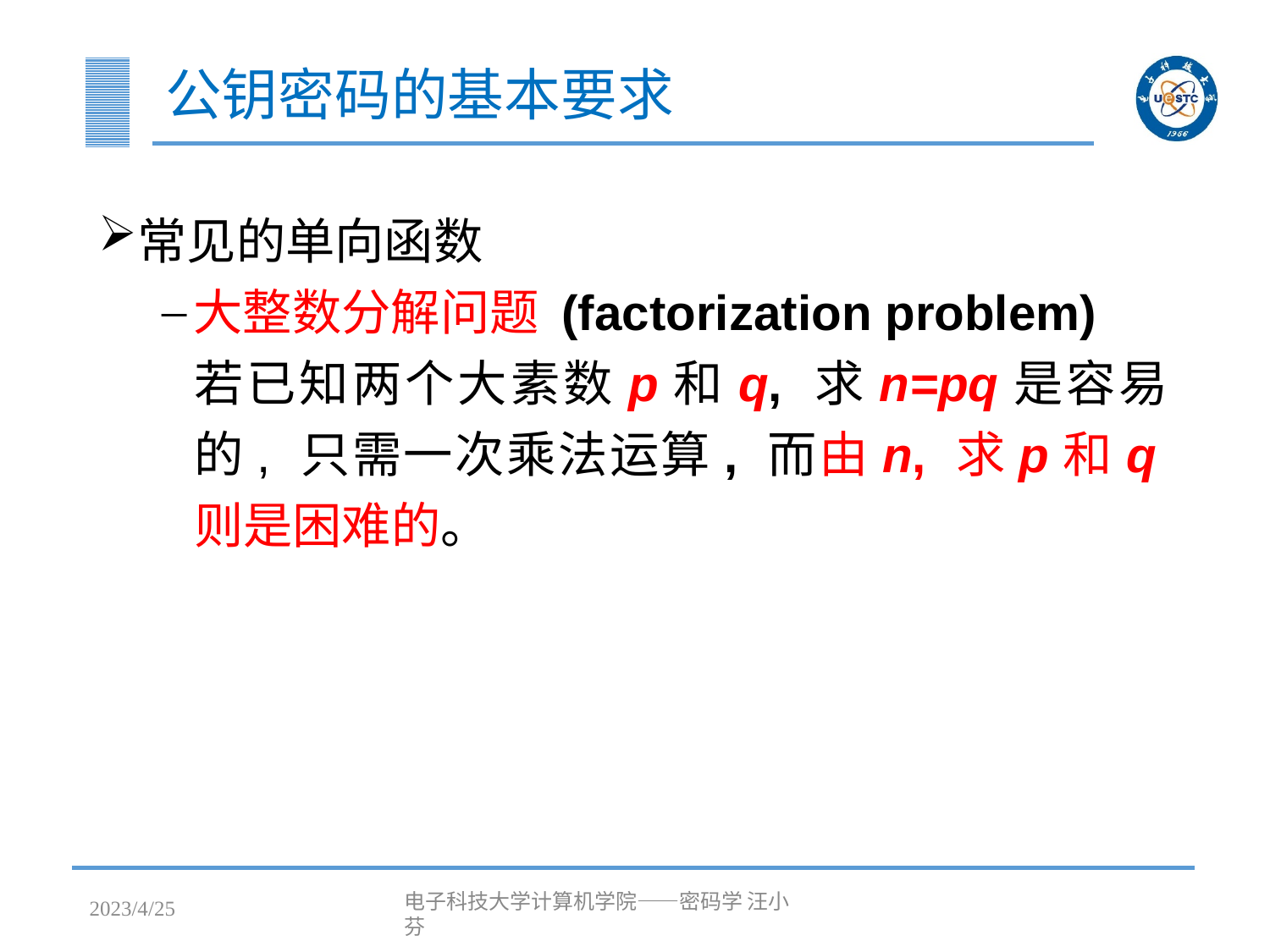

# 公钥密码的基本要求
常见的单向函数
大整数分解问题 (factorization problem)
若已知两个大素数p和q, 求n=pq是容易的, 只需一次乘法运算, 而由n, 求p和q则是困难的。

2023/4/25
电子科技大学计算机学院——密码学 汪小芬